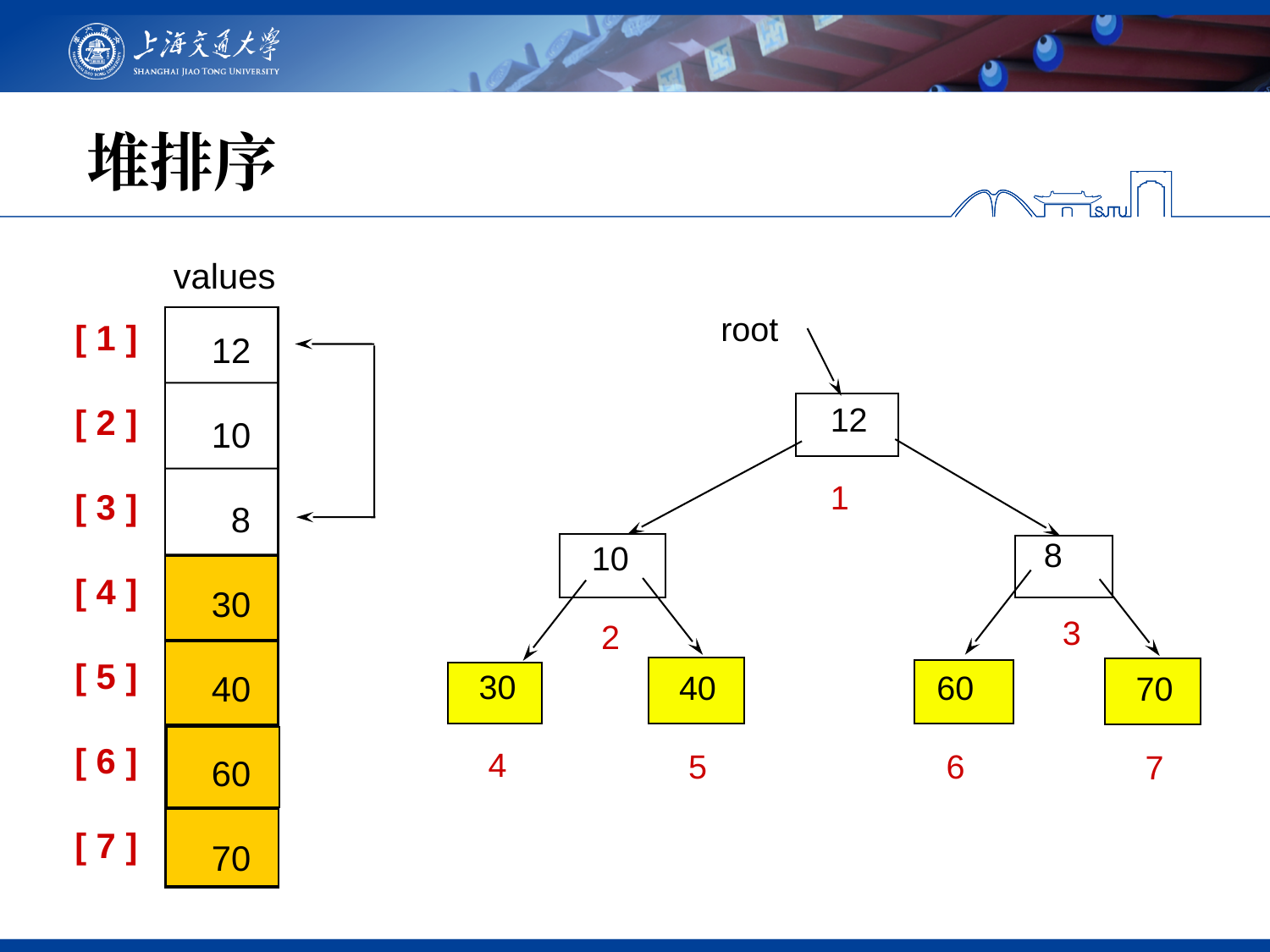

# 堆排序

[ 1 ]

[ 2 ]

[ 3 ]

[ 4 ]

[ 5 ]

[ 6 ]

[ 7 ]
values

  root

12

10

  8

30

40

60

70

 12

 1

8

  3
 10

  2

30

 4
40

 5
 60

  6

70

 7